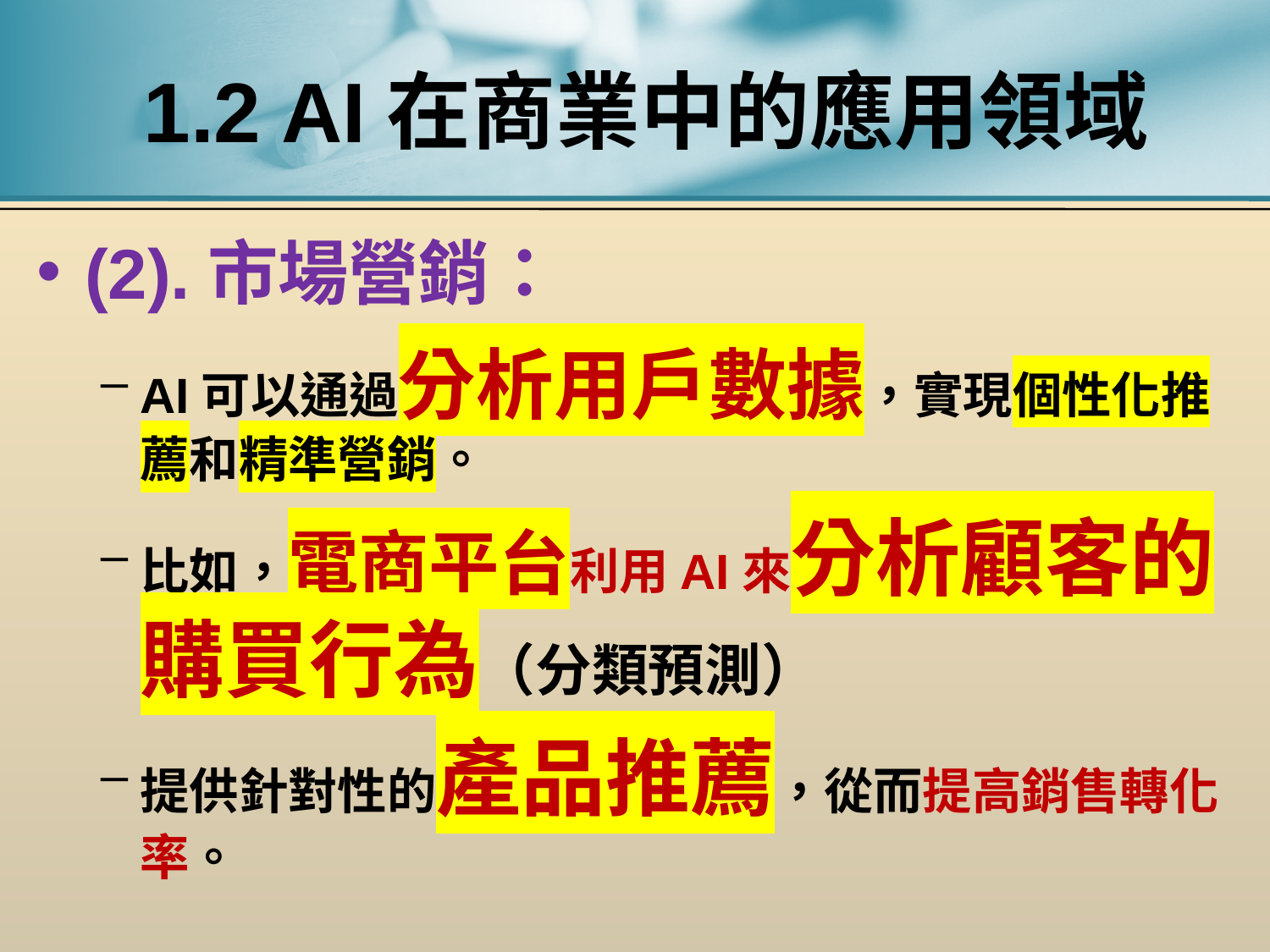

# 1.2 AI在商業中的應用領域
(2).市場營銷：
AI可以通過分析用戶數據，實現個性化推薦和精準營銷。
比如，電商平台利用AI來分析顧客的購買行為（分類預測）
提供針對性的產品推薦，從而提高銷售轉化率。